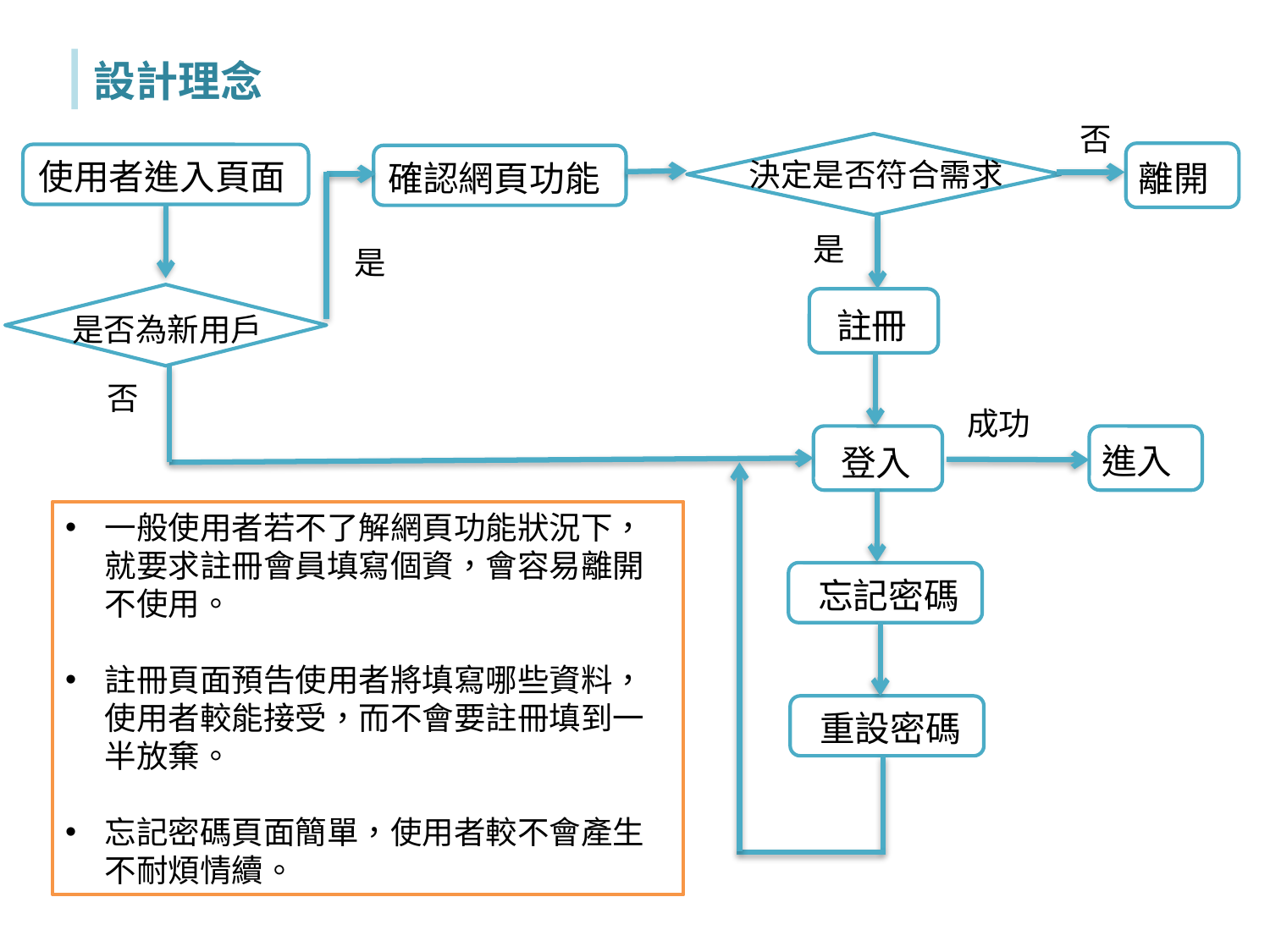

設計理念
否

決定是否符合需求

使用者進入頁面

確認網頁功能

離開
是
是

註冊
是否為新用戶
否
成功

登入

進入

忘記密碼

重設密碼
一般使用者若不了解網頁功能狀況下，就要求註冊會員填寫個資，會容易離開不使用。

註冊頁面預告使用者將填寫哪些資料，使用者較能接受，而不會要註冊填到一半放棄。

忘記密碼頁面簡單，使用者較不會產生不耐煩情續。